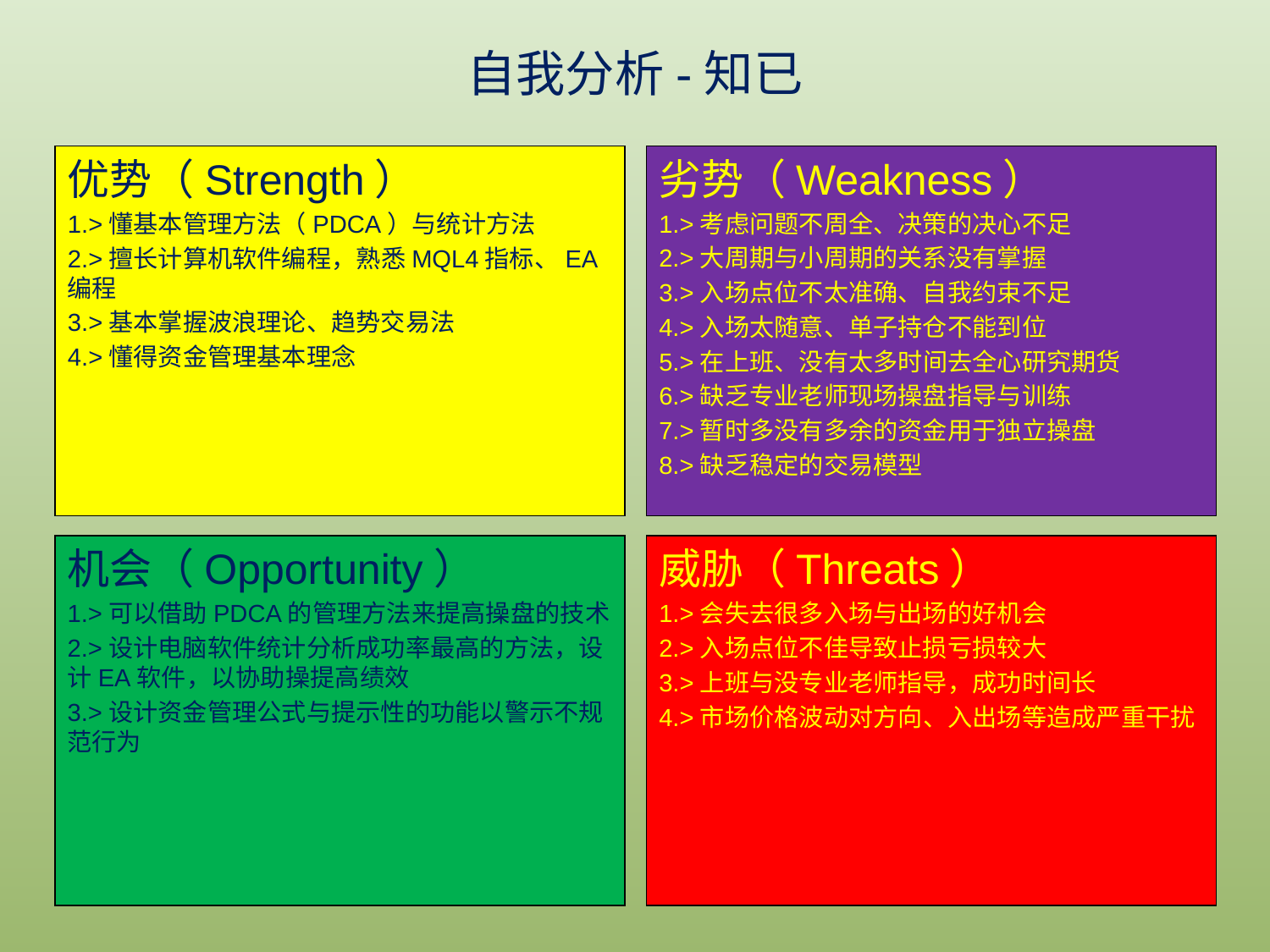

自我分析-知已
优势（Strength）
1.>懂基本管理方法（PDCA）与统计方法
2.>擅长计算机软件编程，熟悉MQL4指标、EA编程
3.>基本掌握波浪理论、趋势交易法
4.>懂得资金管理基本理念
劣势（Weakness）
1.>考虑问题不周全、决策的决心不足
2.>大周期与小周期的关系没有掌握
3.>入场点位不太准确、自我约束不足
4.>入场太随意、单子持仓不能到位
5.>在上班、没有太多时间去全心研究期货
6.>缺乏专业老师现场操盘指导与训练
7.>暂时多没有多余的资金用于独立操盘
8.>缺乏稳定的交易模型
机会（Opportunity）
1.>可以借助PDCA的管理方法来提高操盘的技术
2.>设计电脑软件统计分析成功率最高的方法，设计EA软件，以协助操提高绩效
3.>设计资金管理公式与提示性的功能以警示不规范行为
威胁（Threats）
1.>会失去很多入场与出场的好机会
2.>入场点位不佳导致止损亏损较大
3.>上班与没专业老师指导，成功时间长
4.>市场价格波动对方向、入出场等造成严重干扰